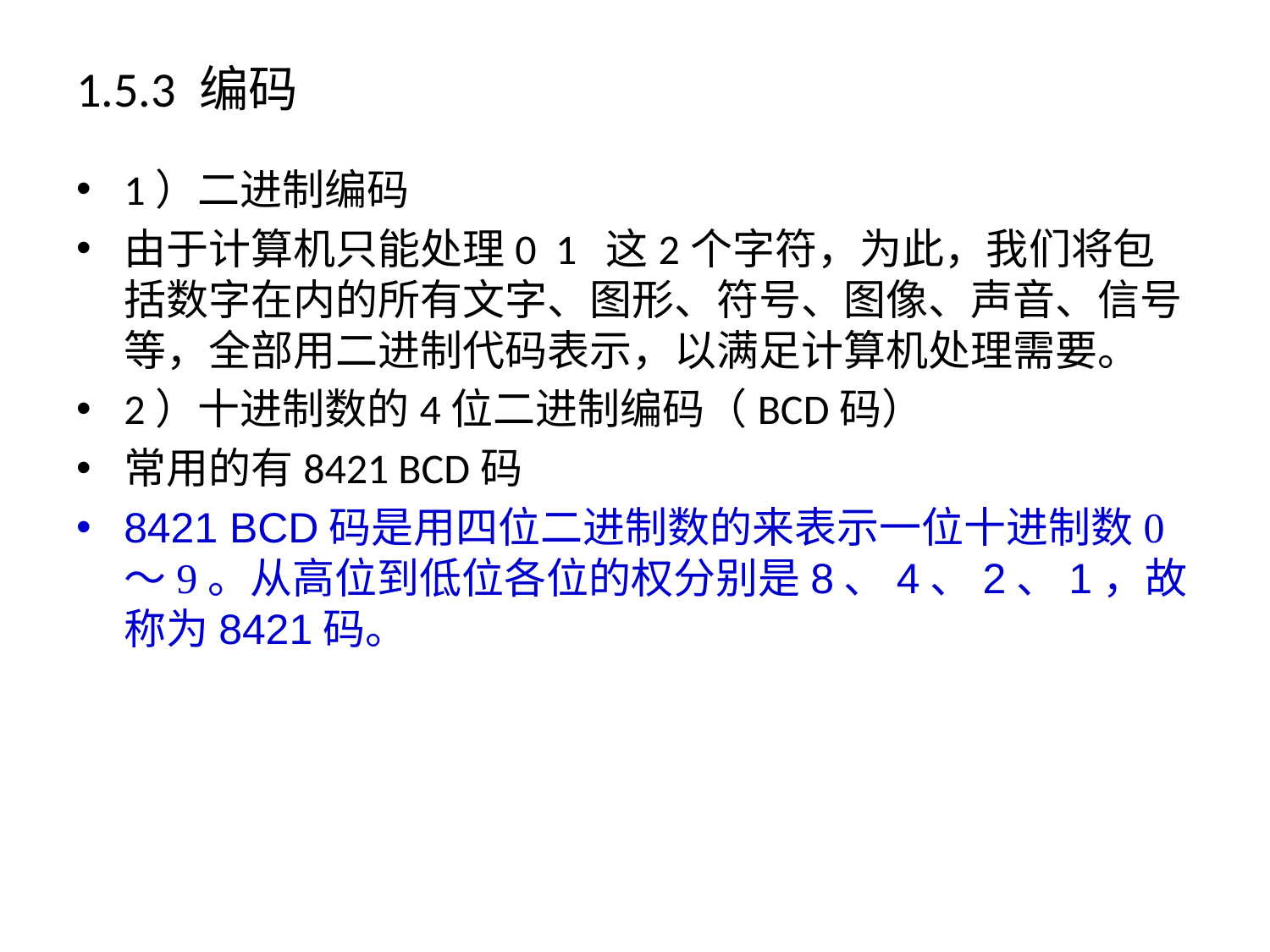

# 1.5.3 编码
1）二进制编码
由于计算机只能处理0  1  这2个字符，为此，我们将包括数字在内的所有文字、图形、符号、图像、声音、信号等，全部用二进制代码表示，以满足计算机处理需要。
2）十进制数的4位二进制编码（BCD码）
常用的有8421 BCD码
8421 BCD码是用四位二进制数的来表示一位十进制数0～9。从高位到低位各位的权分别是8、4、2、1，故称为8421码。